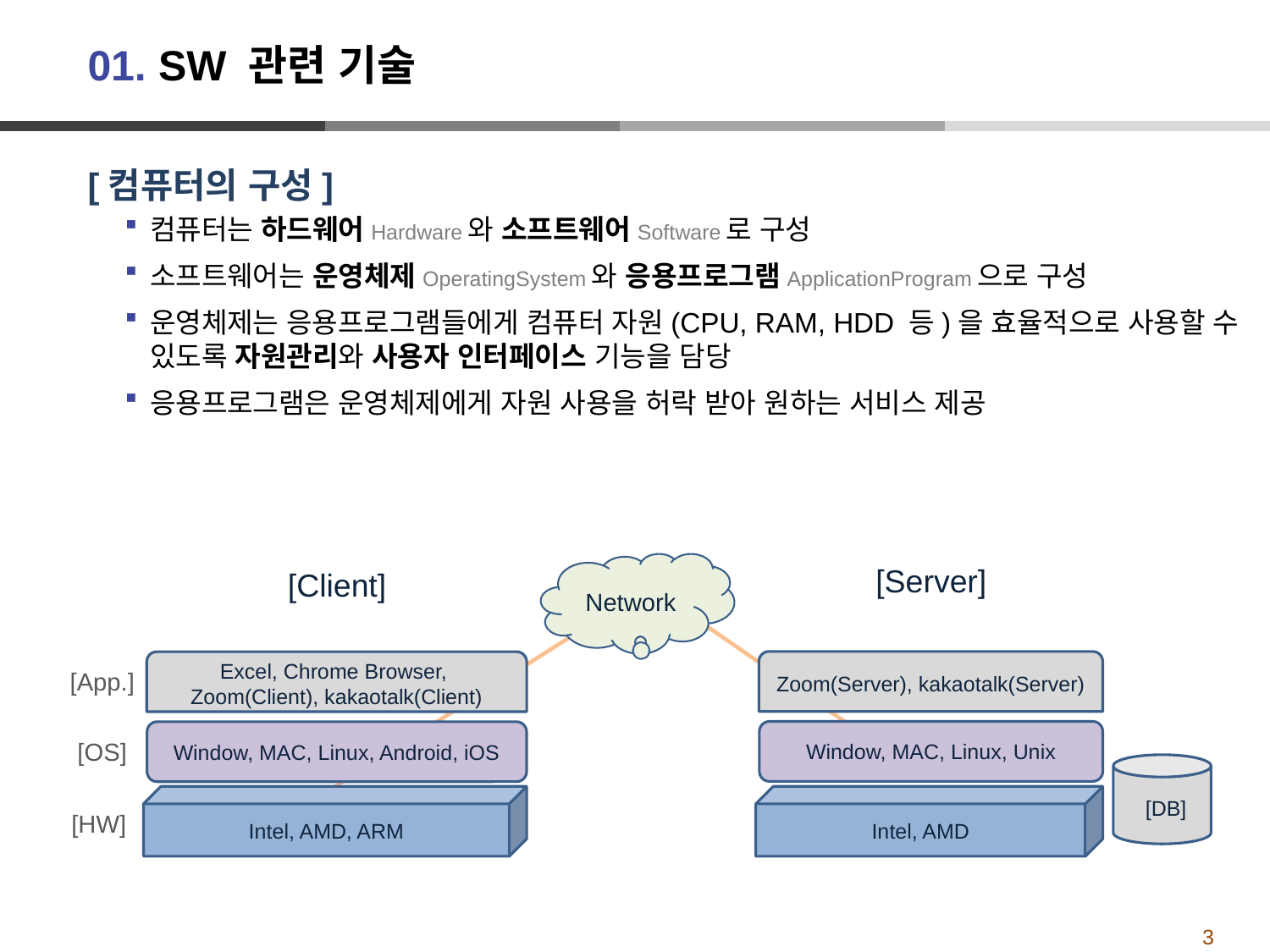

# 01. SW 관련 기술
[컴퓨터의 구성]
컴퓨터는 하드웨어Hardware와 소프트웨어Software로 구성
소프트웨어는 운영체제OperatingSystem와 응용프로그램ApplicationProgram으로 구성
운영체제는 응용프로그램들에게 컴퓨터 자원(CPU, RAM, HDD 등)을 효율적으로 사용할 수 있도록 자원관리와 사용자 인터페이스 기능을 담당
응용프로그램은 운영체제에게 자원 사용을 허락 받아 원하는 서비스 제공
Network
 [Server]
Zoom(Server), kakaotalk(Server)
Window, MAC, Linux, Unix
 [DB]
Intel, AMD
 [Client]
Excel, Chrome Browser,
Zoom(Client), kakaotalk(Client)
[App.]
Window, MAC, Linux, Android, iOS
[OS]
Intel, AMD, ARM
 [HW]